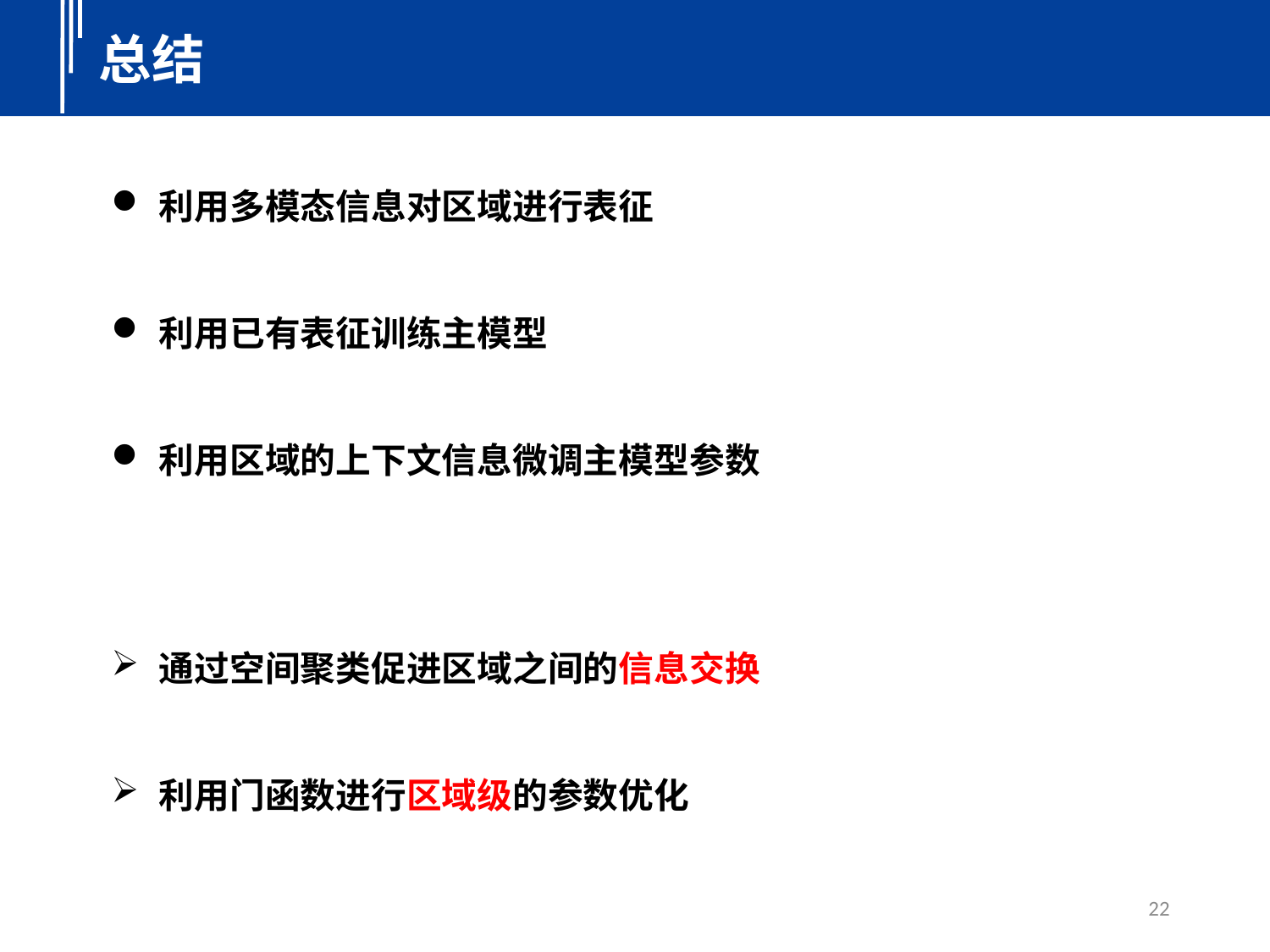

总结
利用多模态信息对区域进行表征

利用已有表征训练主模型

利用区域的上下文信息微调主模型参数
通过空间聚类促进区域之间的信息交换

利用门函数进行区域级的参数优化
22